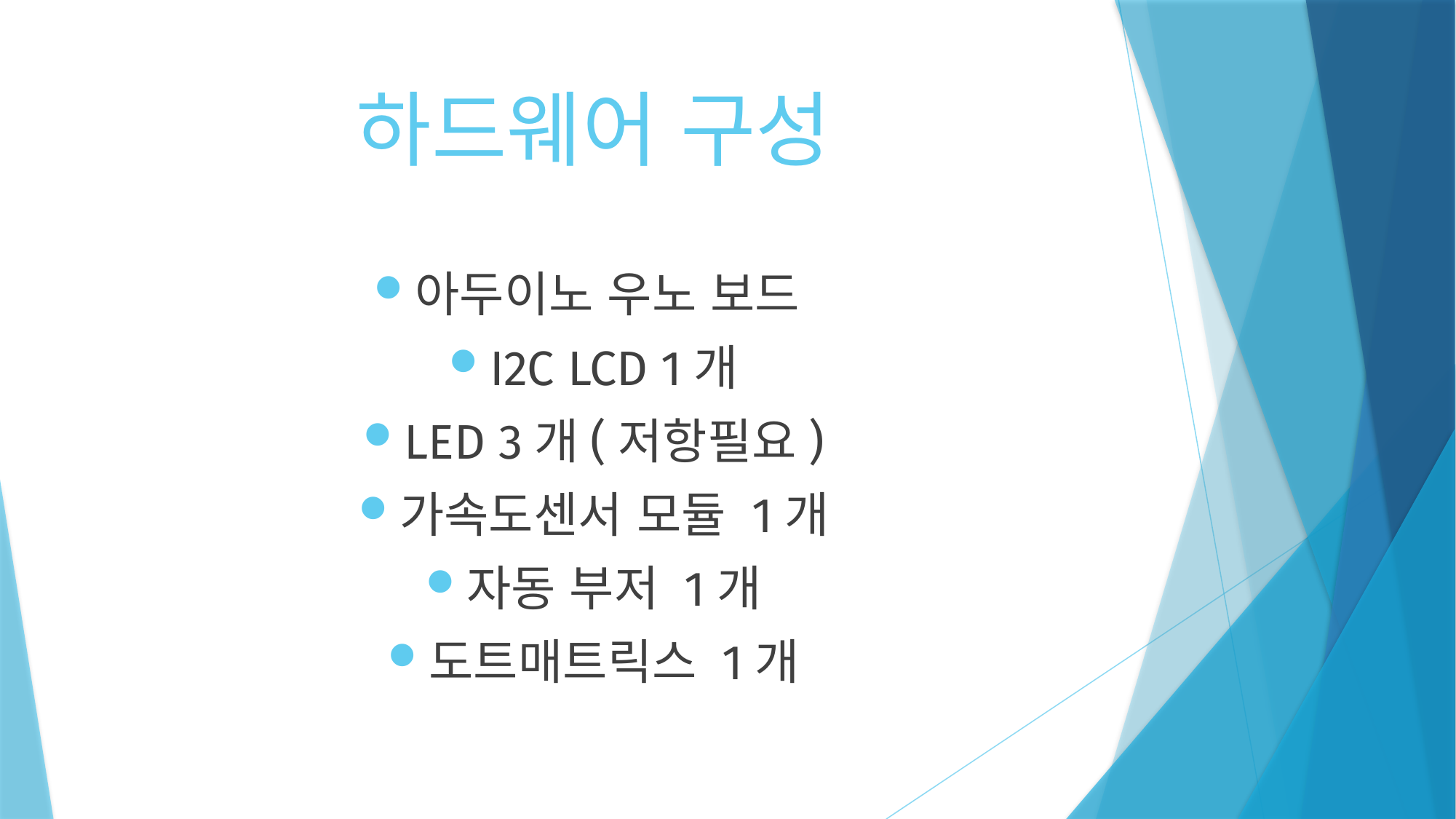

# 하드웨어 구성
아두이노 우노 보드
I2C LCD 1개
LED 3개(저항필요)
가속도센서 모듈 1개
자동 부저 1개
도트매트릭스 1개